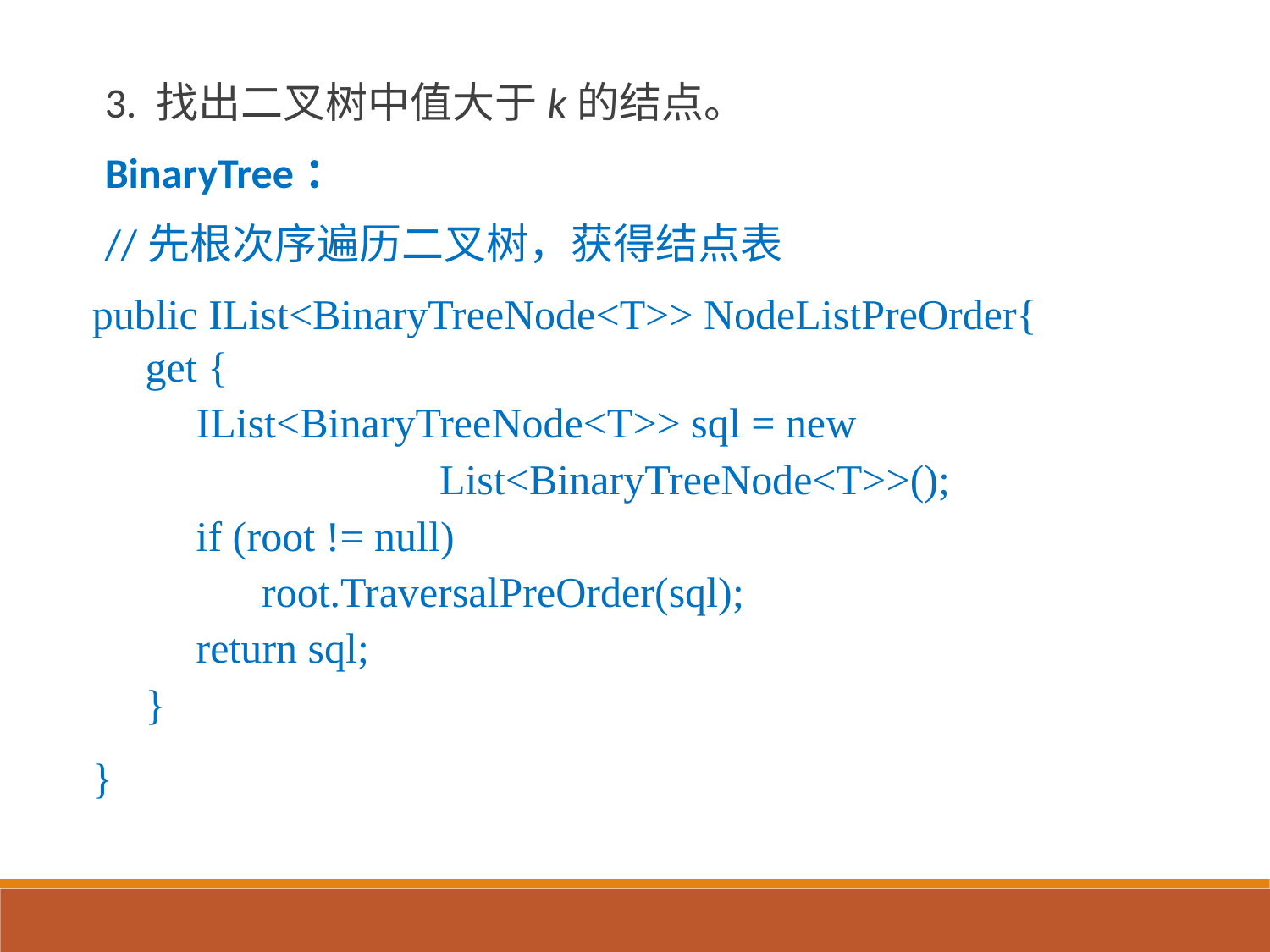

3. 找出二叉树中值大于k的结点。
BinaryTree：
//先根次序遍历二叉树，获得结点表
public IList<BinaryTreeNode<T>> NodeListPreOrder{
get {
IList<BinaryTreeNode<T>> sql = new
                       List<BinaryTreeNode<T>>();
if (root != null)
    root.TraversalPreOrder(sql);
return sql;
}
}